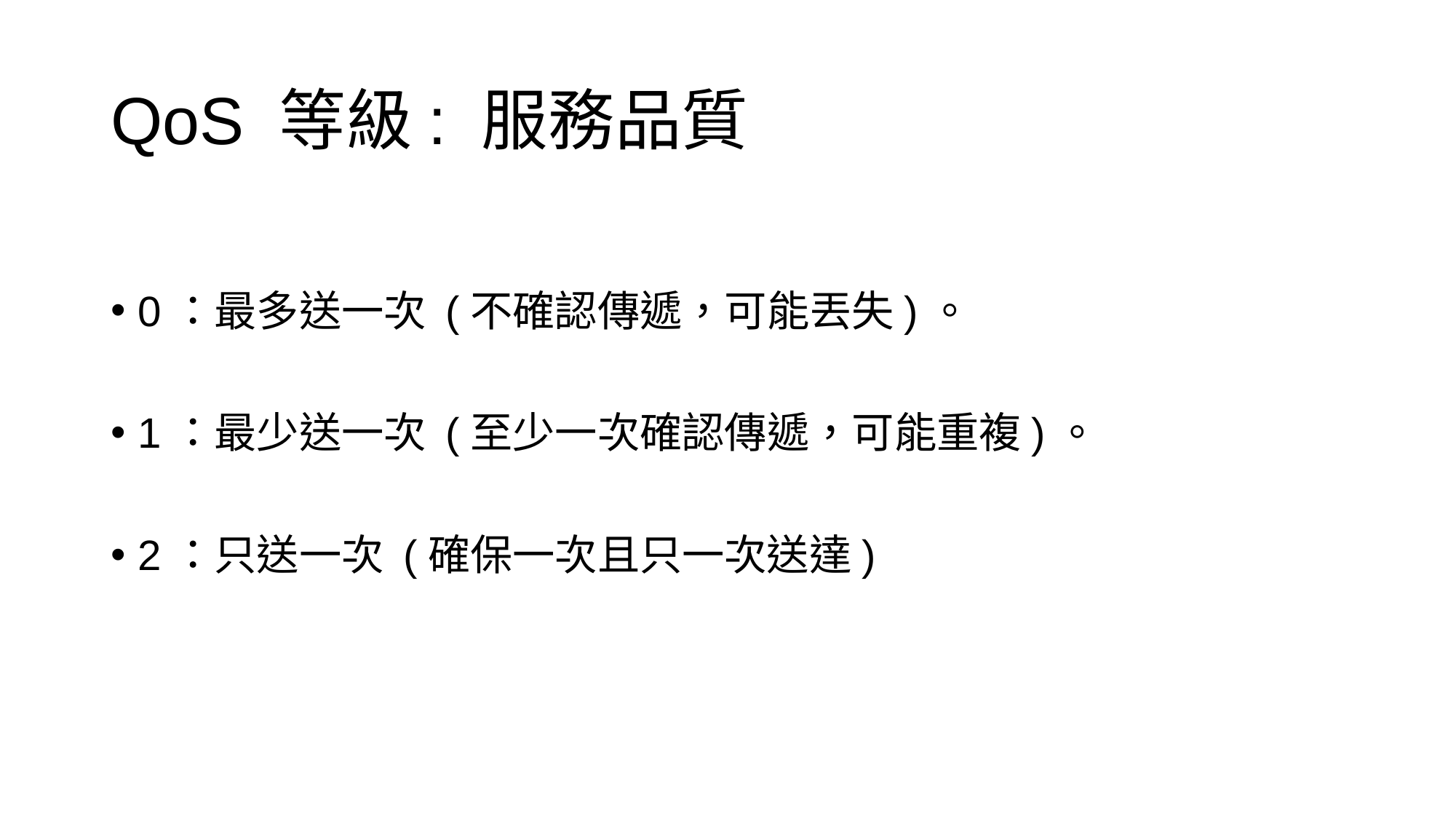

# QoS 等級: 服務品質

0：最多送一次 (不確認傳遞，可能丟失)。

1：最少送一次 (至少一次確認傳遞，可能重複)。

2：只送一次 (確保一次且只一次送達)